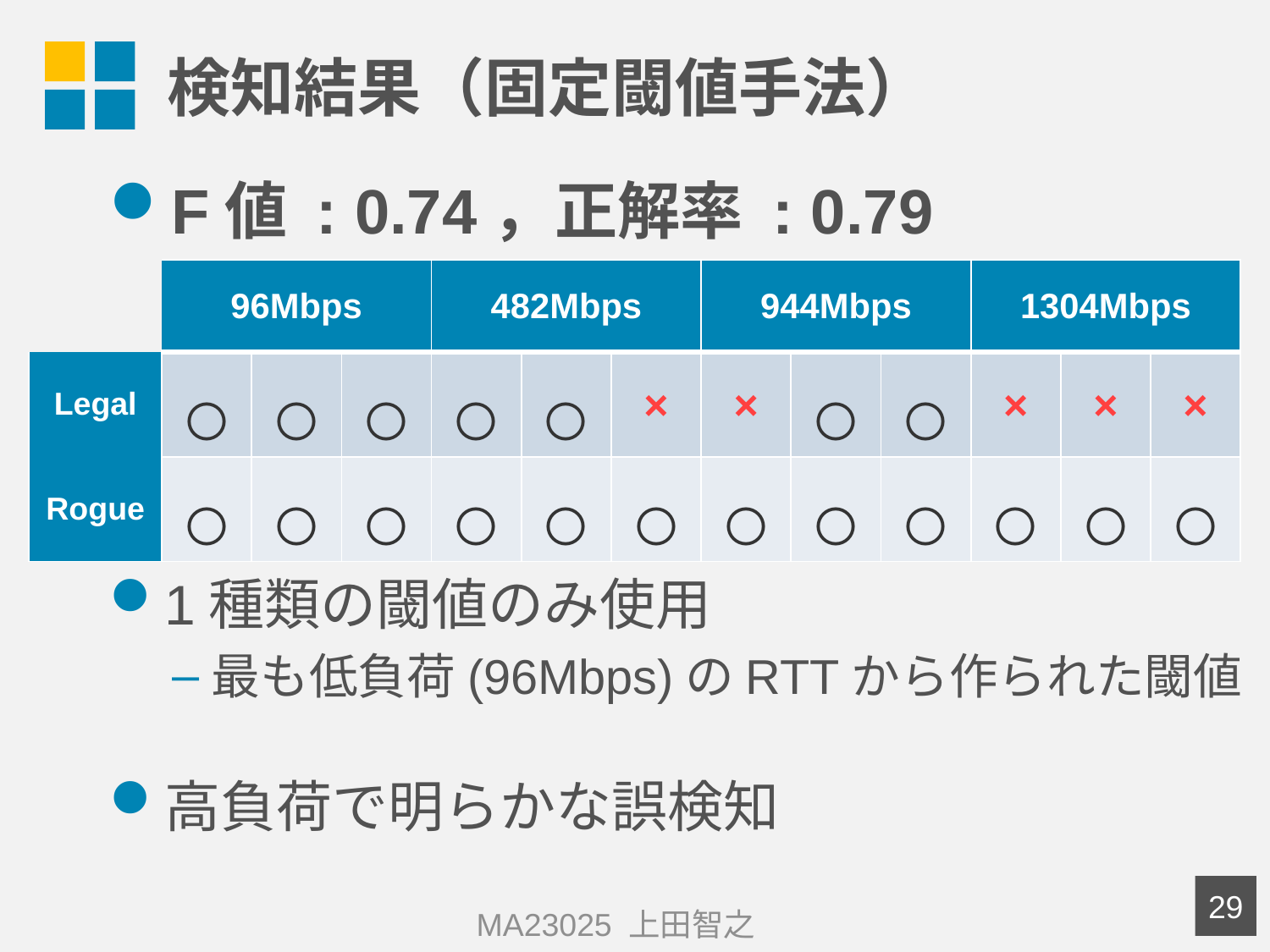

# 検知結果（固定閾値手法）
F値 : 0.74，正解率 : 0.79

1種類の閾値のみ使用
最も低負荷(96Mbps)のRTTから作られた閾値

高負荷で明らかな誤検知
|  | 96Mbps |  |  | 482Mbps |  |  | 944Mbps |  |  | 1304Mbps |  |  |
| --- | --- | --- | --- | --- | --- | --- | --- | --- | --- | --- | --- | --- |
| Legal | 〇 | 〇 | 〇 | 〇 | 〇 | × | × | 〇 | 〇 | × | × | × |
| Rogue | 〇 | 〇 | 〇 | 〇 | 〇 | 〇 | 〇 | 〇 | 〇 | 〇 | 〇 | 〇 |
29
MA23025 上田智之